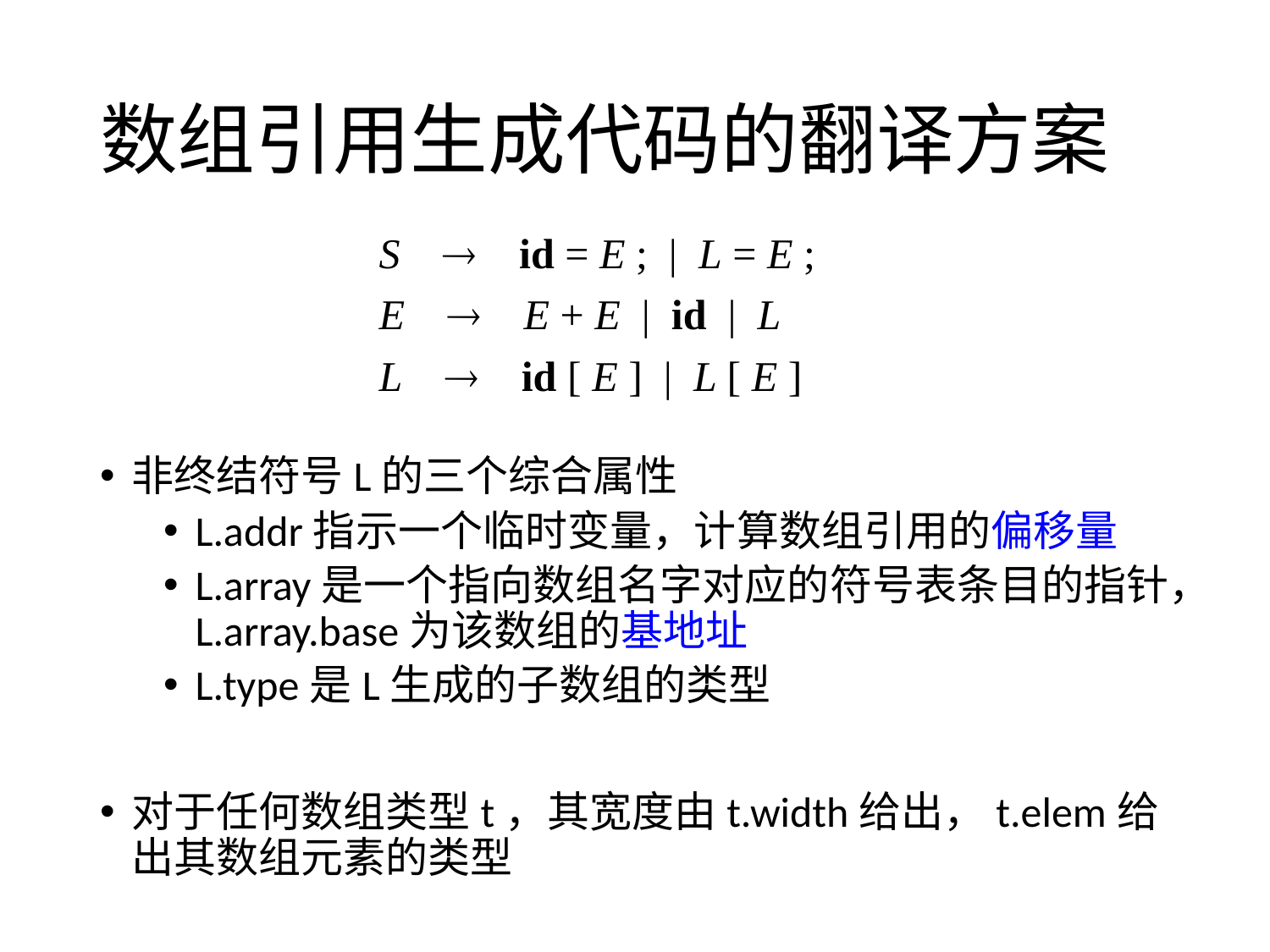

# 数组引用生成代码的翻译方案
S    →    id = E ;  |  L = E ;
E    →    E + E  |  id  |  L
L    →    id [ E ]  |  L [ E ]

非终结符号L的三个综合属性
L.addr指示一个临时变量，计算数组引用的偏移量
L.array是一个指向数组名字对应的符号表条目的指针，L.array.base为该数组的基地址
L.type是L生成的子数组的类型

对于任何数组类型t，其宽度由t.width给出，t.elem给出其数组元素的类型